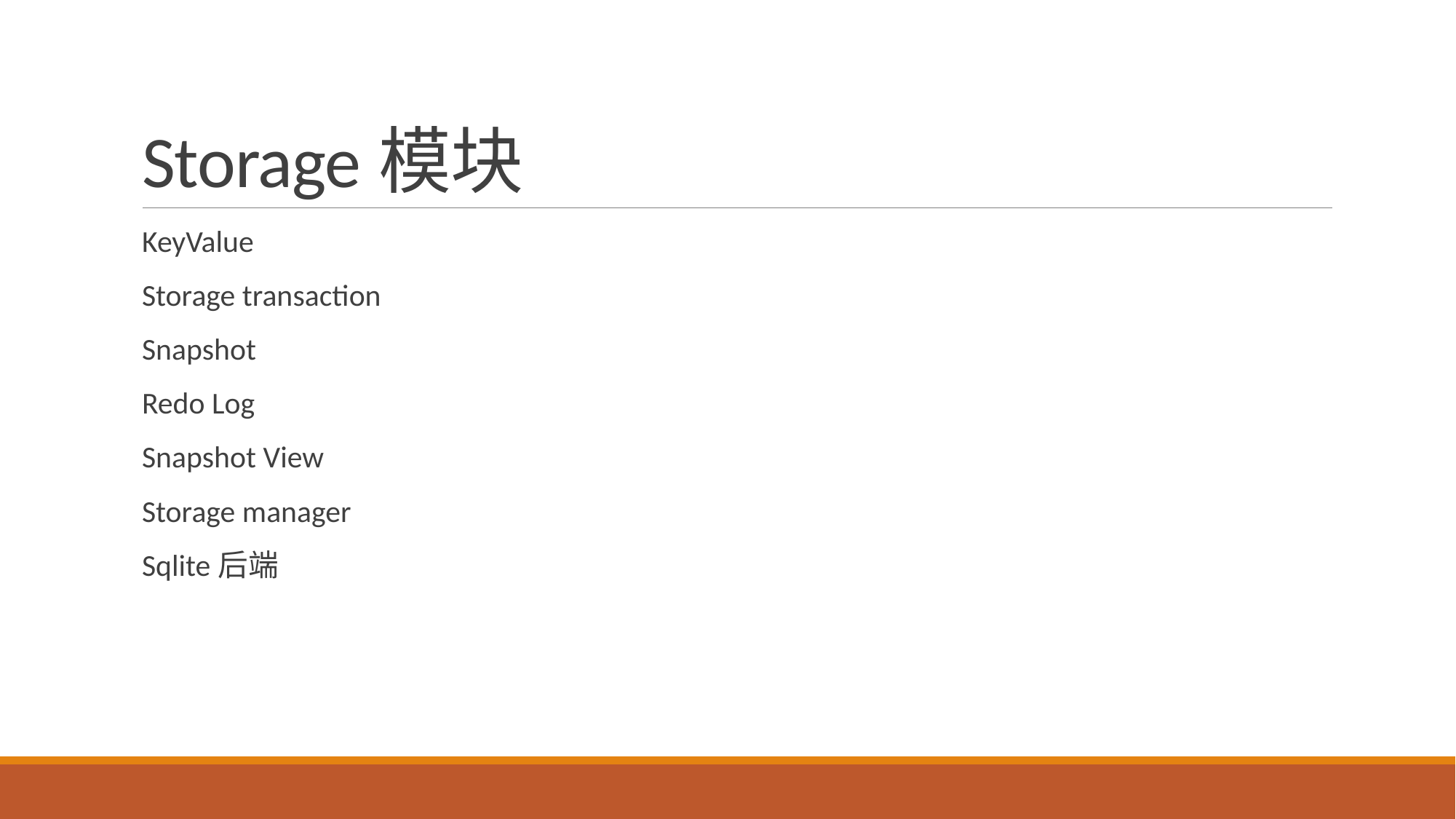

# Storage模块
KeyValue
Storage transaction
Snapshot
Redo Log
Snapshot View
Storage manager
Sqlite后端